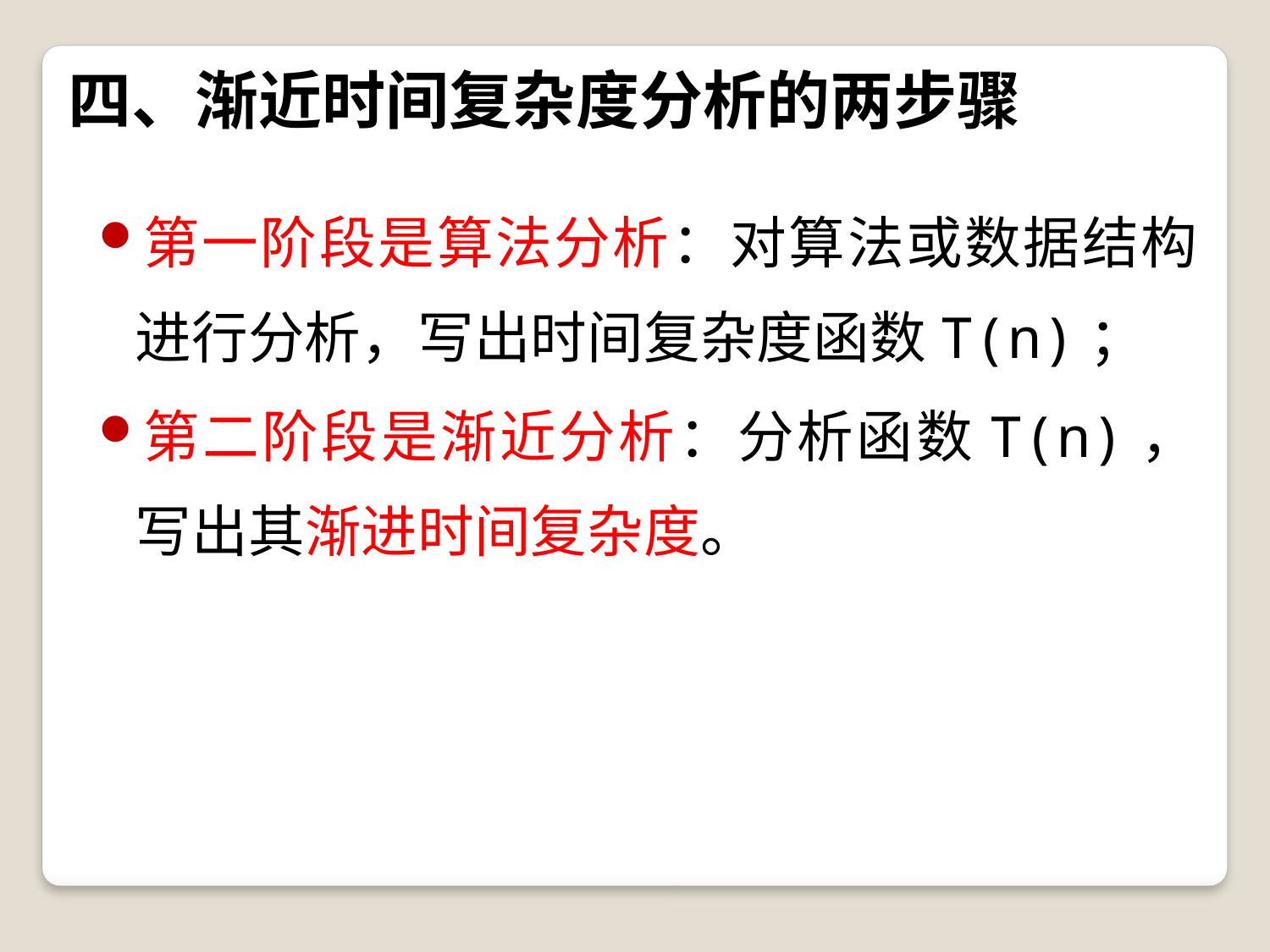

# 四、渐近时间复杂度分析的两步骤

第一阶段是算法分析：对算法或数据结构进行分析，写出时间复杂度函数T(n)；
第二阶段是渐近分析：分析函数T(n)，写出其渐进时间复杂度。